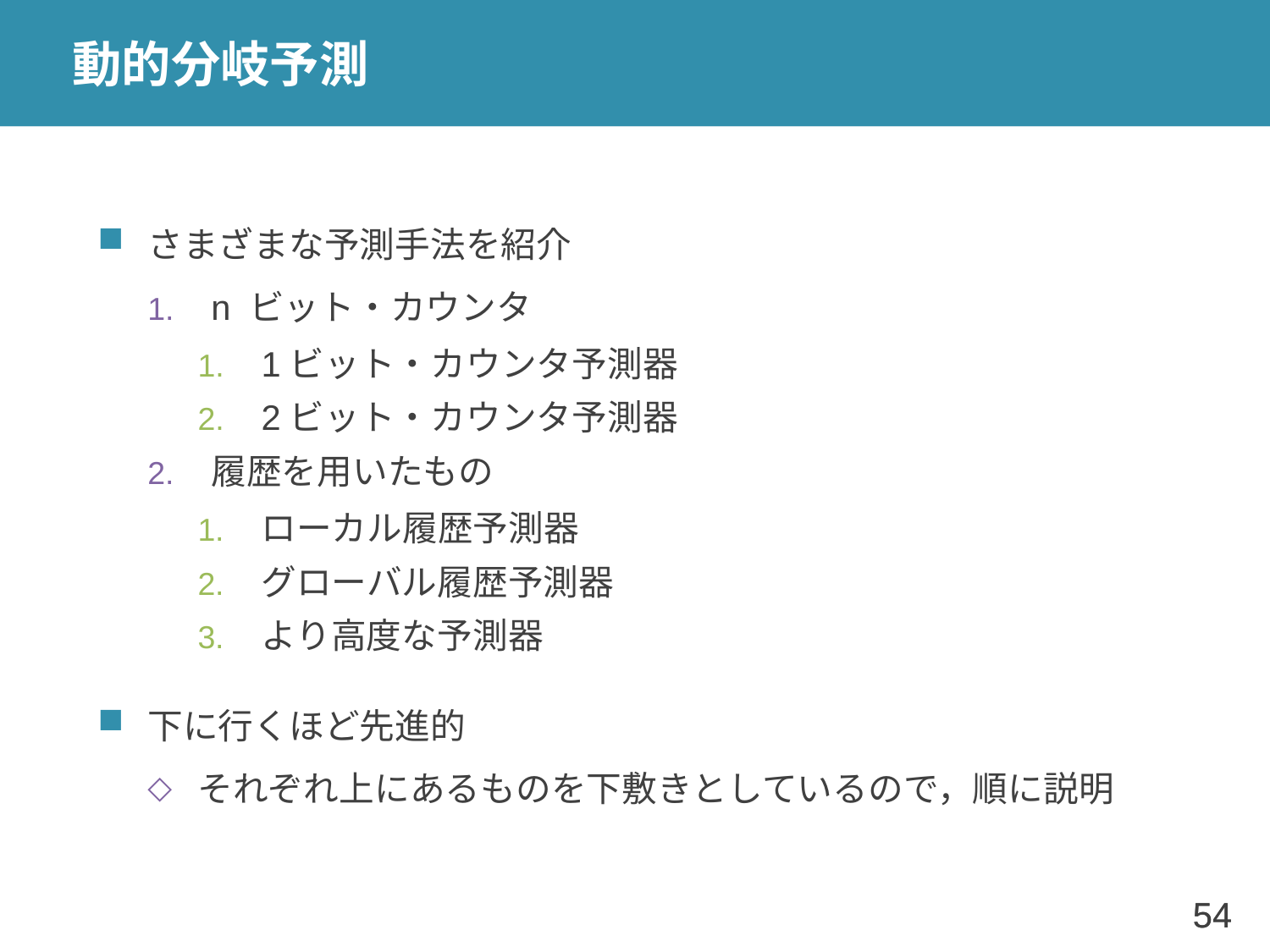

# 動的分岐予測
さまざまな予測手法を紹介
n ビット・カウンタ
1ビット・カウンタ予測器
2ビット・カウンタ予測器
履歴を用いたもの
ローカル履歴予測器
グローバル履歴予測器
より高度な予測器
下に行くほど先進的
それぞれ上にあるものを下敷きとしているので，順に説明